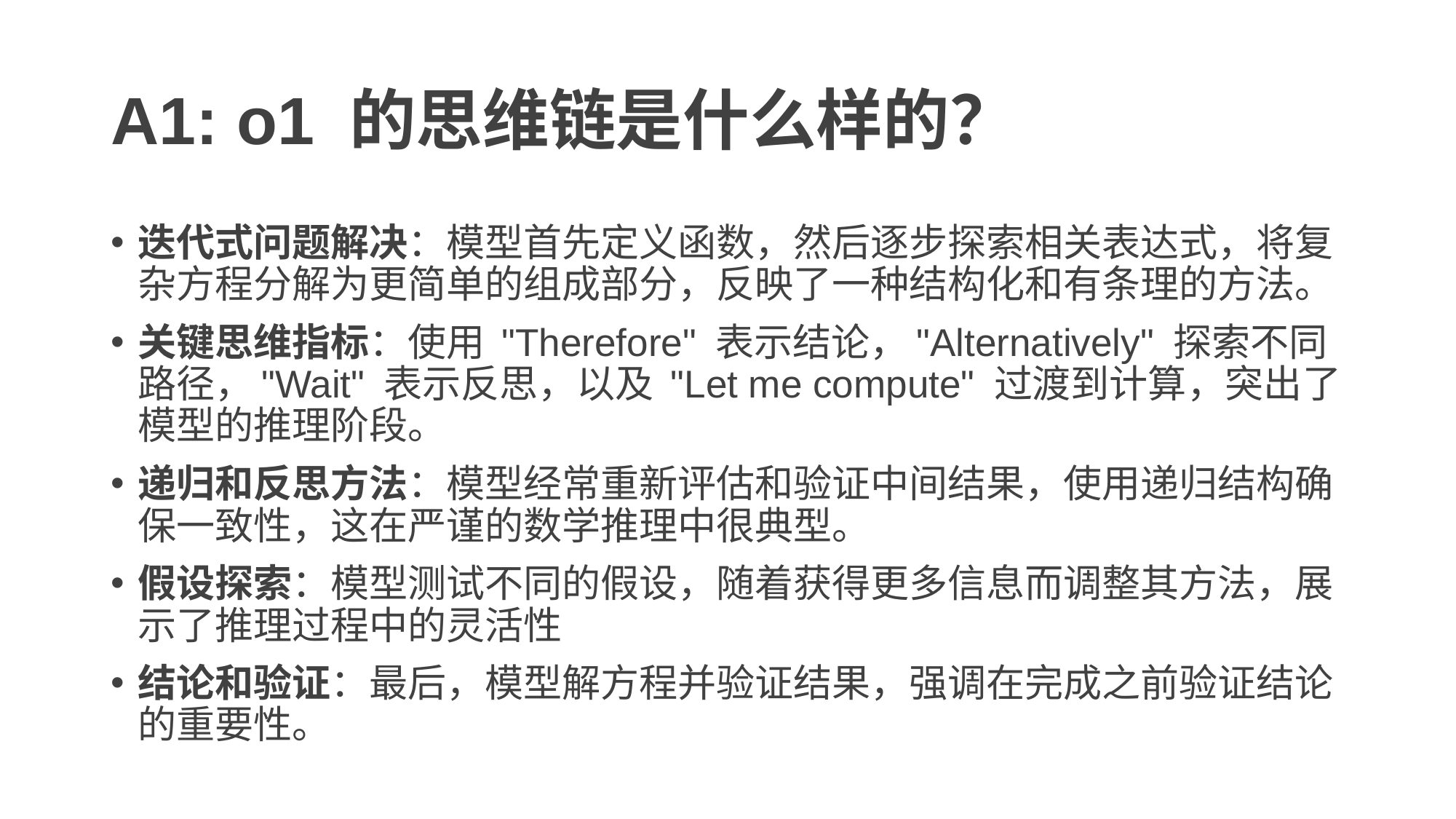

# A1: o1 的思维链是什么样的？
迭代式问题解决：模型首先定义函数，然后逐步探索相关表达式，将复杂方程分解为更简单的组成部分，反映了一种结构化和有条理的方法。
关键思维指标：使用 "Therefore" 表示结论，"Alternatively" 探索不同路径，"Wait" 表示反思，以及 "Let me compute" 过渡到计算，突出了模型的推理阶段。
递归和反思方法：模型经常重新评估和验证中间结果，使用递归结构确保一致性，这在严谨的数学推理中很典型。
假设探索：模型测试不同的假设，随着获得更多信息而调整其方法，展示了推理过程中的灵活性
结论和验证：最后，模型解方程并验证结果，强调在完成之前验证结论的重要性。